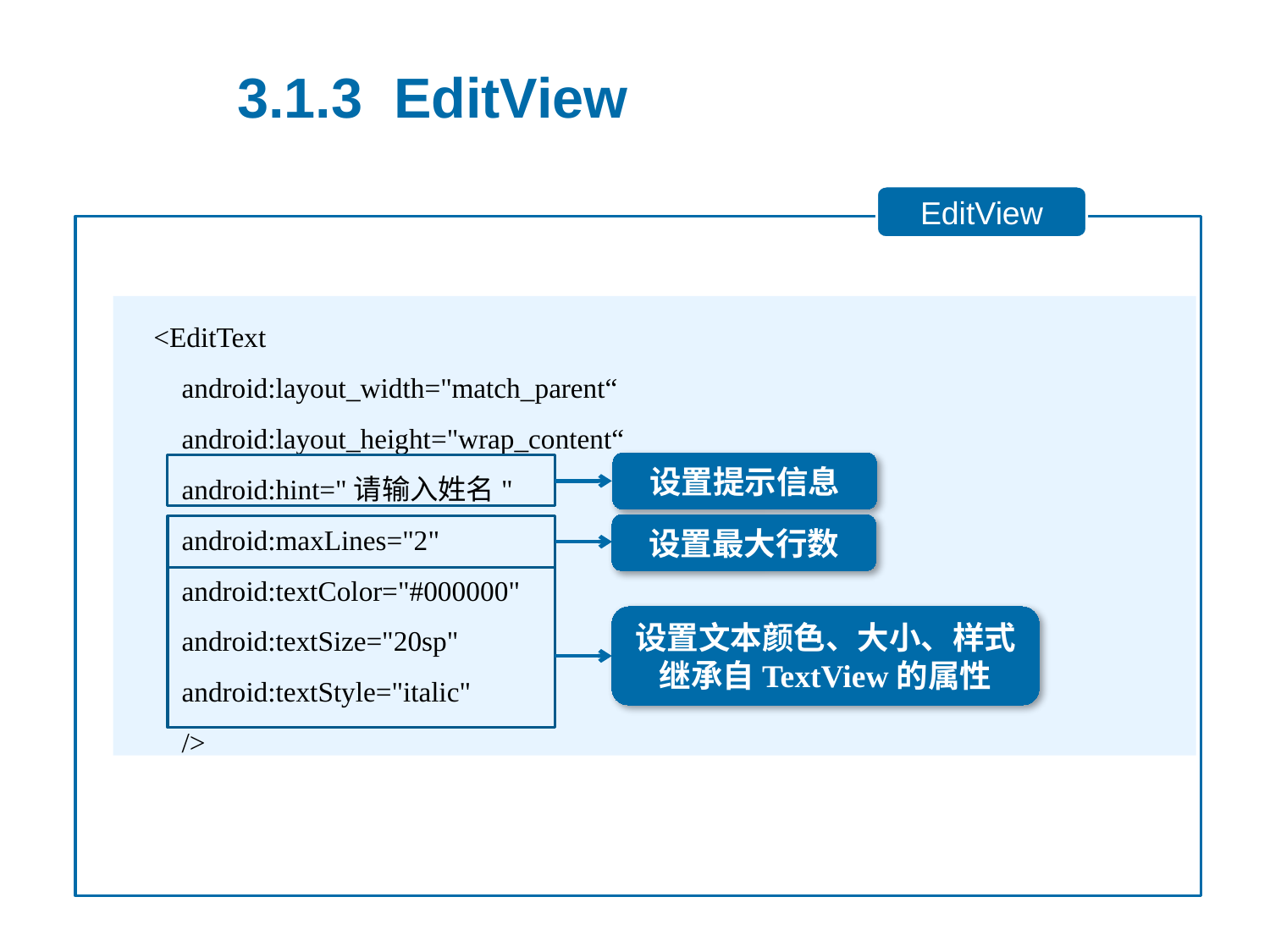

3.1.3  EditView

EditView

    <EditText
        android:layout_width="match_parent“
        android:layout_height="wrap_content“
        android:hint="请输入姓名"
        android:maxLines="2"
        android:textColor="#000000"
        android:textSize="20sp"
        android:textStyle="italic"
        />

设置提示信息

设置最大行数

设置文本颜色、大小、样式
继承自TextView的属性